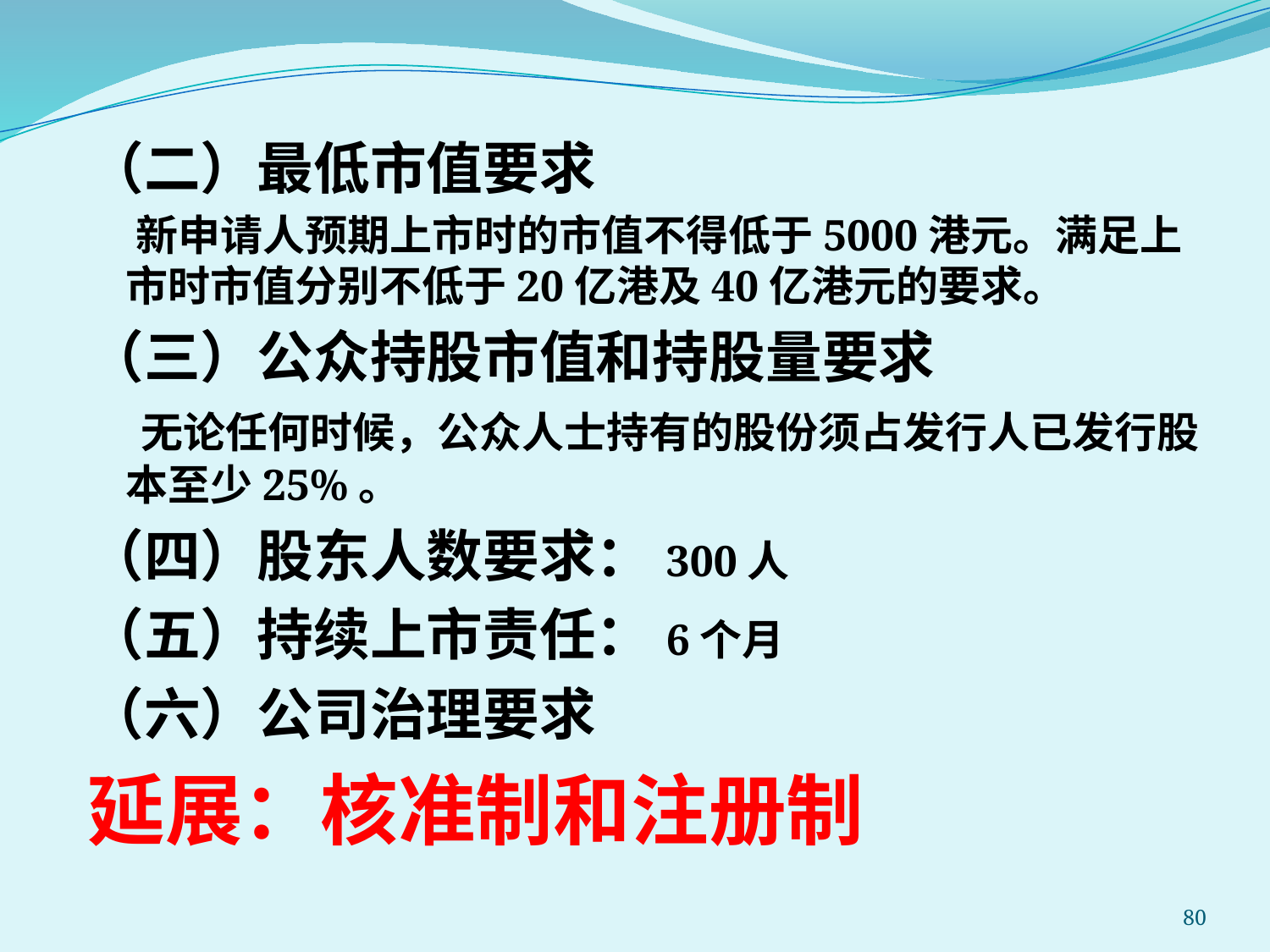

（二）最低市值要求
    新申请人预期上市时的市值不得低于5000港元。满足上市时市值分别不低于20亿港及40亿港元的要求。
（三）公众持股市值和持股量要求
    无论任何时候，公众人士持有的股份须占发行人已发行股本至少25%。
（四）股东人数要求：300人
（五）持续上市责任：6个月
（六）公司治理要求
延展：核准制和注册制

80